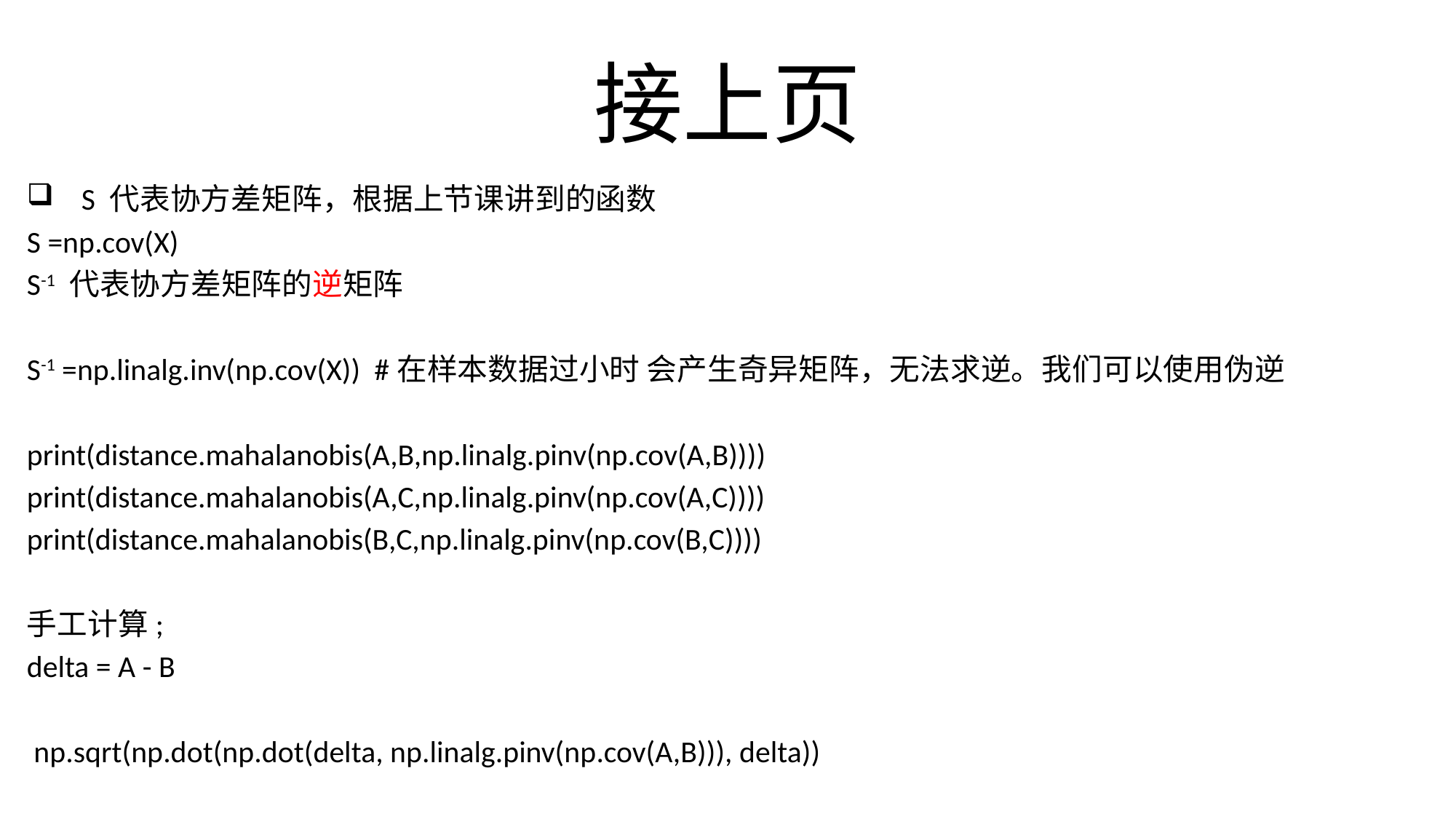

# 接上页
S 代表协方差矩阵，根据上节课讲到的函数
S =np.cov(X)
S-1 代表协方差矩阵的逆矩阵

S-1 =np.linalg.inv(np.cov(X))  #在样本数据过小时 会产生奇异矩阵，无法求逆。我们可以使用伪逆

print(distance.mahalanobis(A,B,np.linalg.pinv(np.cov(A,B))))
print(distance.mahalanobis(A,C,np.linalg.pinv(np.cov(A,C))))
print(distance.mahalanobis(B,C,np.linalg.pinv(np.cov(B,C))))

手工计算;
delta = A - B

 np.sqrt(np.dot(np.dot(delta, np.linalg.pinv(np.cov(A,B))), delta))